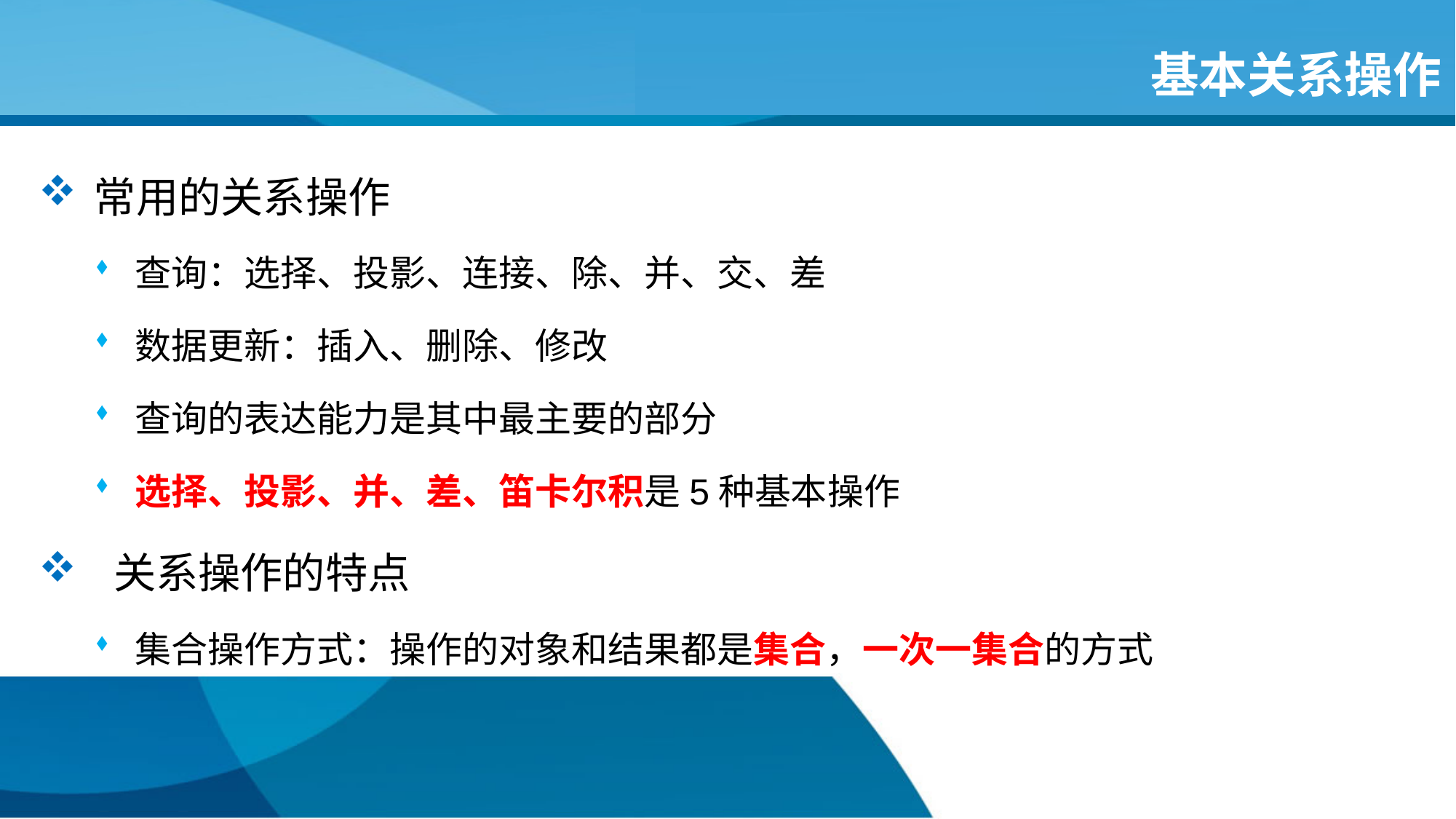

# 基本关系操作
常用的关系操作
查询：选择、投影、连接、除、并、交、差
数据更新：插入、删除、修改
查询的表达能力是其中最主要的部分
选择、投影、并、差、笛卡尔积是5种基本操作
 关系操作的特点
集合操作方式：操作的对象和结果都是集合，一次一集合的方式